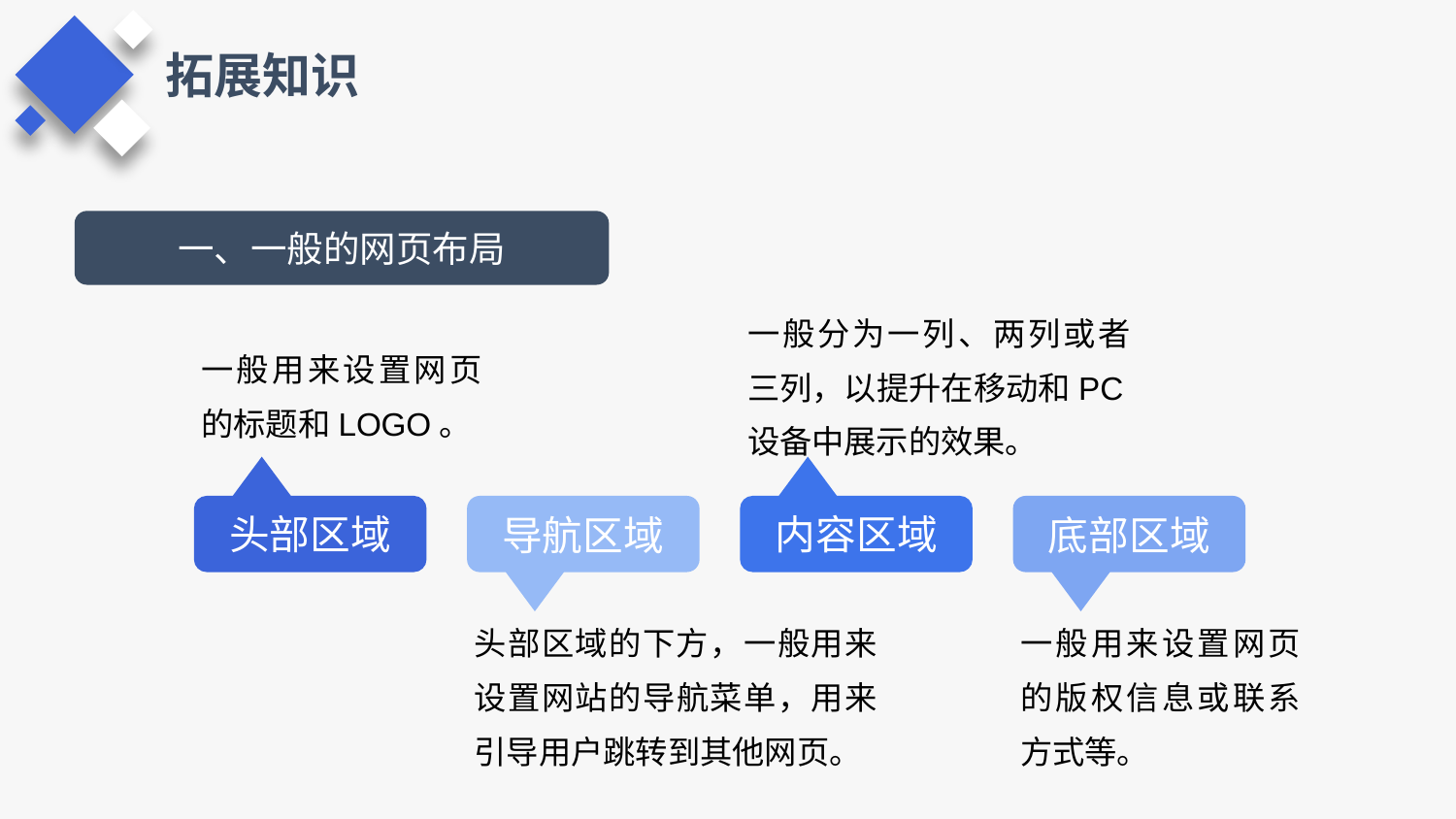

拓展知识

一、一般的网页布局
一般分为一列、两列或者三列，以提升在移动和PC设备中展示的效果。
一般用来设置网页的标题和LOGO。
头部区域
内容区域
导航区域
底部区域
头部区域的下方，一般用来设置网站的导航菜单，用来引导用户跳转到其他网页。
一般用来设置网页的版权信息或联系方式等。